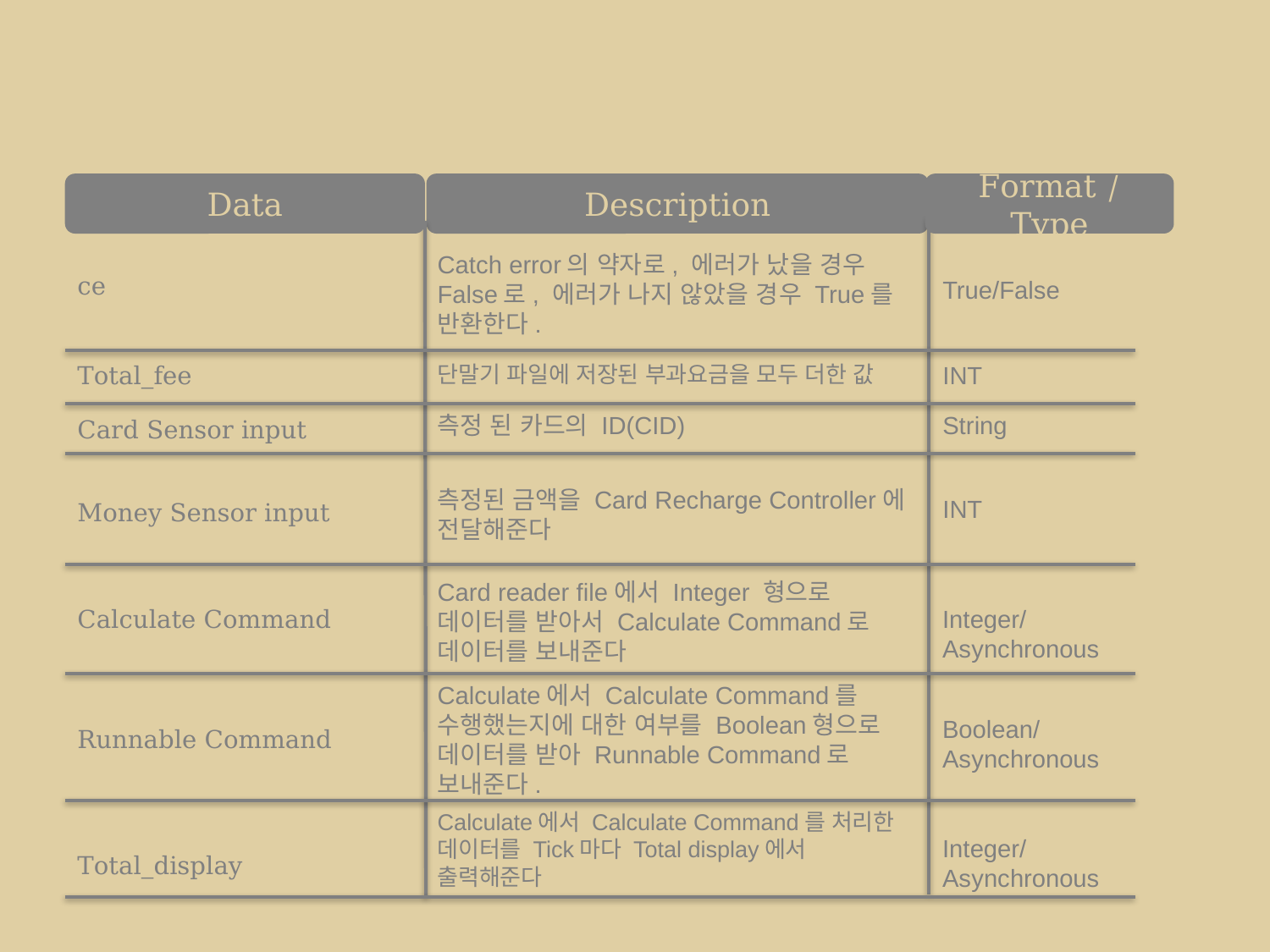

Data
Description
Format / Type
Catch error의 약자로, 에러가 났을 경우 False로, 에러가 나지 않았을 경우 True를 반환한다.
ce
True/False
Total_fee
단말기 파일에 저장된 부과요금을 모두 더한 값
INT
측정 된 카드의 ID(CID)
String
Card Sensor input

측정된 금액을 Card Recharge Controller에 전달해준다
INT
Money Sensor input
Card reader file에서 Integer 형으로 데이터를 받아서 Calculate Command로 데이터를 보내준다
Calculate Command
Integer/Asynchronous
Calculate에서 Calculate Command를 수행했는지에 대한 여부를 Boolean형으로 데이터를 받아 Runnable Command로 보내준다.
Boolean/Asynchronous
Runnable Command
Calculate에서 Calculate Command를 처리한 데이터를 Tick마다 Total display에서 출력해준다
Integer/Asynchronous
Total_display